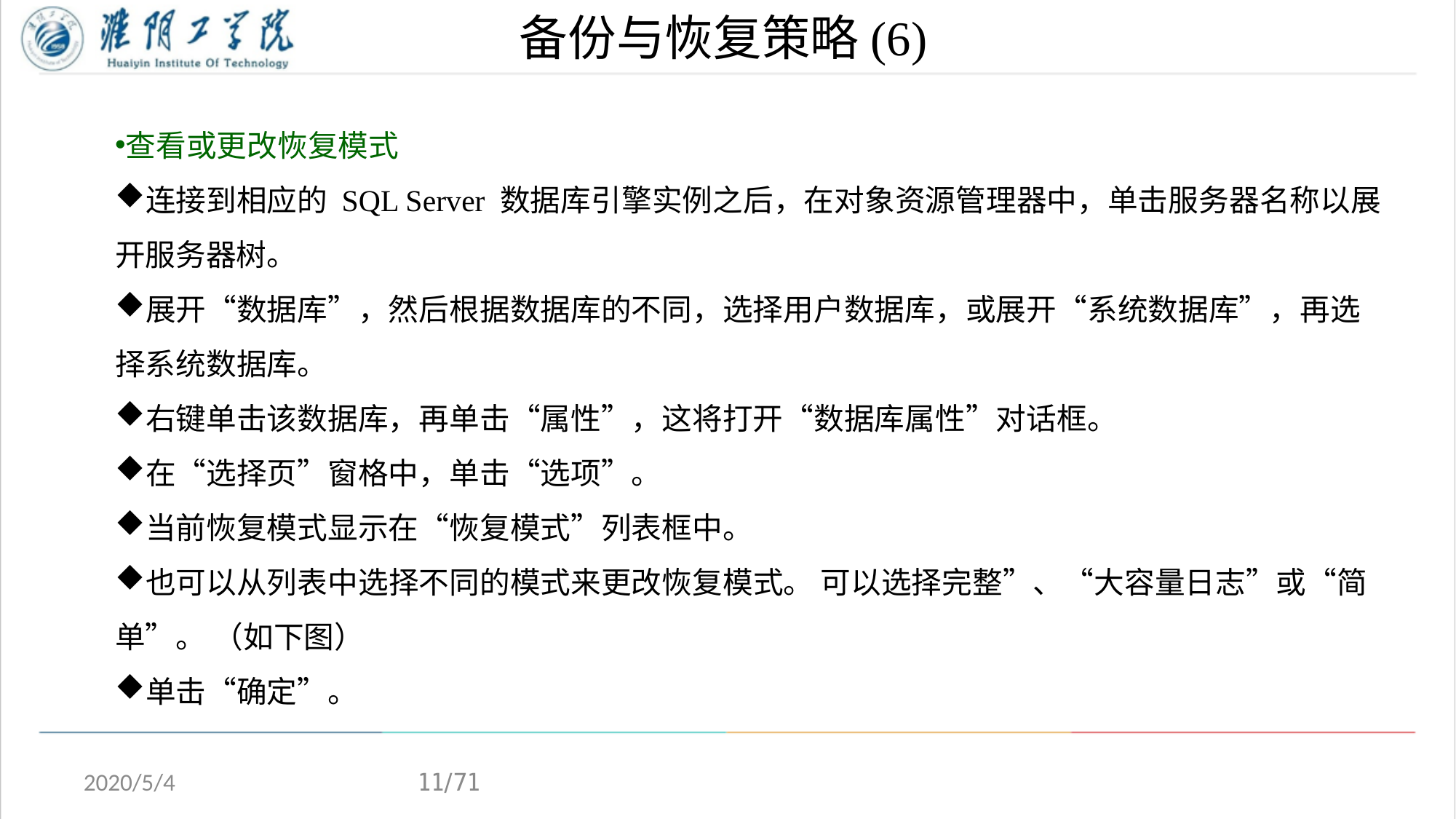

# 备份与恢复策略(6)
查看或更改恢复模式
连接到相应的 SQL Server 数据库引擎实例之后，在对象资源管理器中，单击服务器名称以展开服务器树。
展开“数据库”，然后根据数据库的不同，选择用户数据库，或展开“系统数据库”，再选择系统数据库。
右键单击该数据库，再单击“属性”，这将打开“数据库属性”对话框。
在“选择页”窗格中，单击“选项”。
当前恢复模式显示在“恢复模式”列表框中。
也可以从列表中选择不同的模式来更改恢复模式。 可以选择完整”、“大容量日志”或“简单”。 （如下图）
单击“确定”。

11/71
2020/5/4